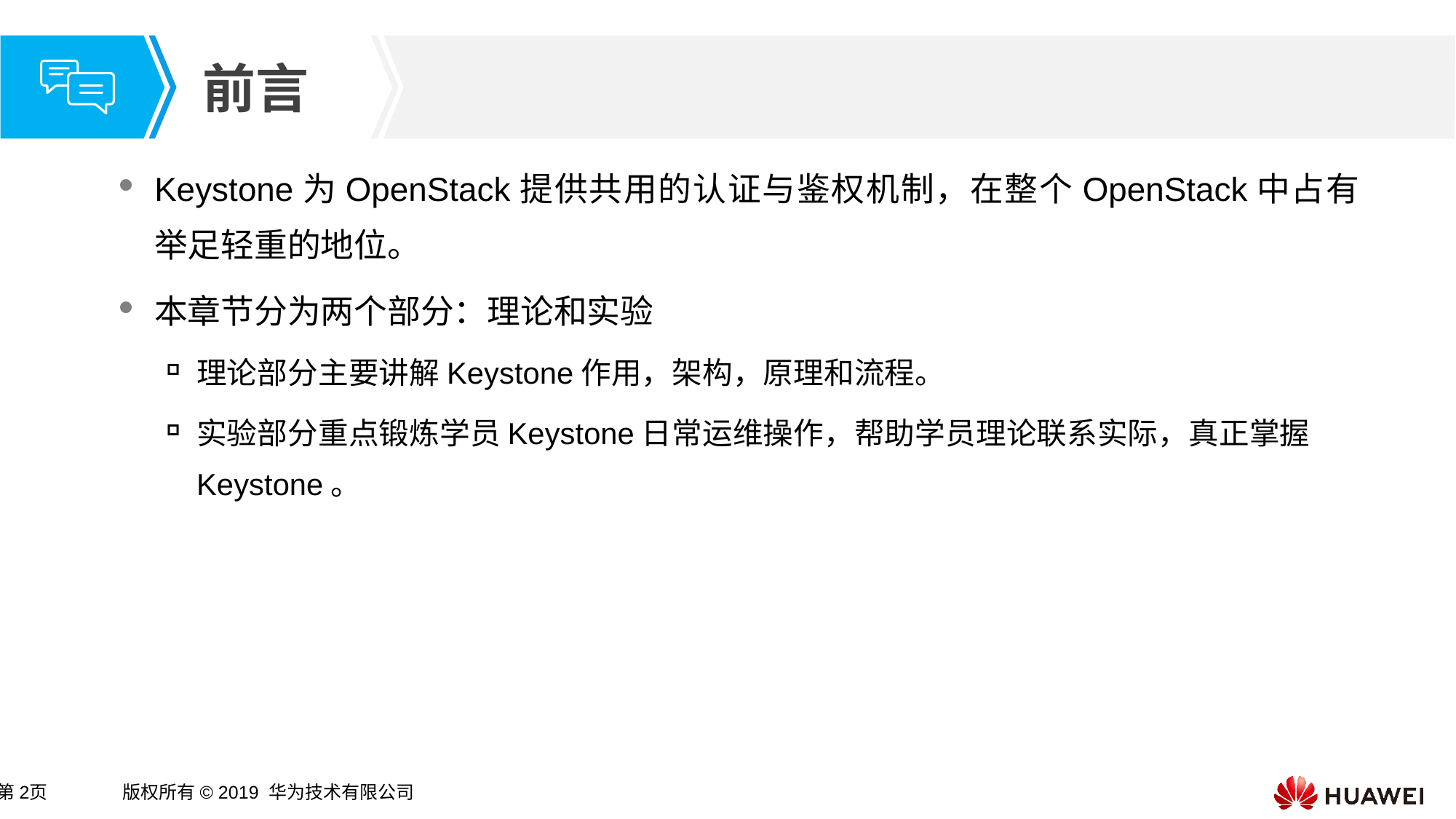

Keystone为OpenStack提供共用的认证与鉴权机制，在整个OpenStack中占有举足轻重的地位。
本章节分为两个部分：理论和实验
理论部分主要讲解Keystone作用，架构，原理和流程。
实验部分重点锻炼学员Keystone日常运维操作，帮助学员理论联系实际，真正掌握Keystone。